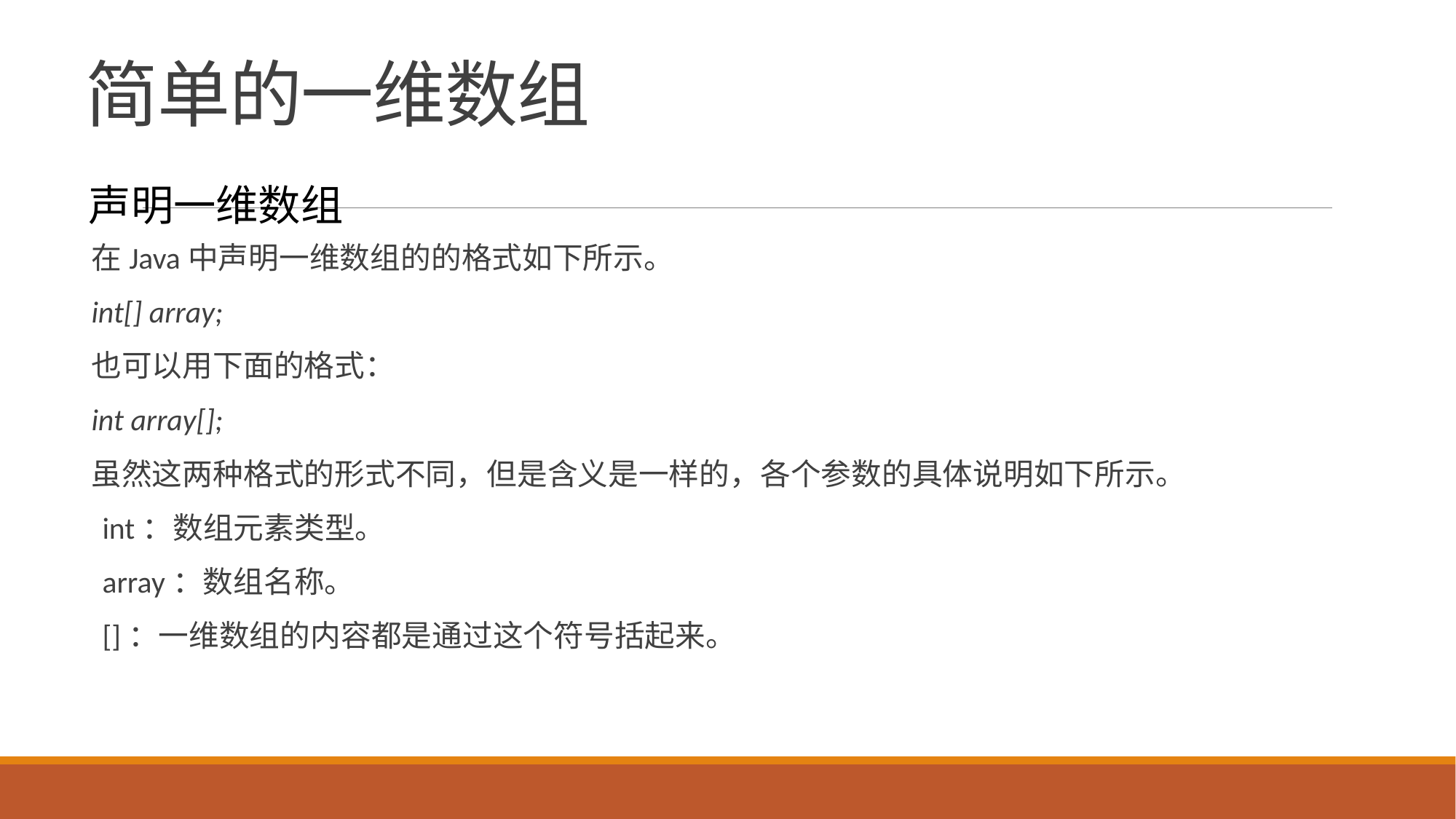

# 简单的一维数组
声明一维数组
在Java中声明一维数组的的格式如下所示。
int[] array;
也可以用下面的格式：
int array[];
虽然这两种格式的形式不同，但是含义是一样的，各个参数的具体说明如下所示。
int：数组元素类型。
array：数组名称。
[]：一维数组的内容都是通过这个符号括起来。